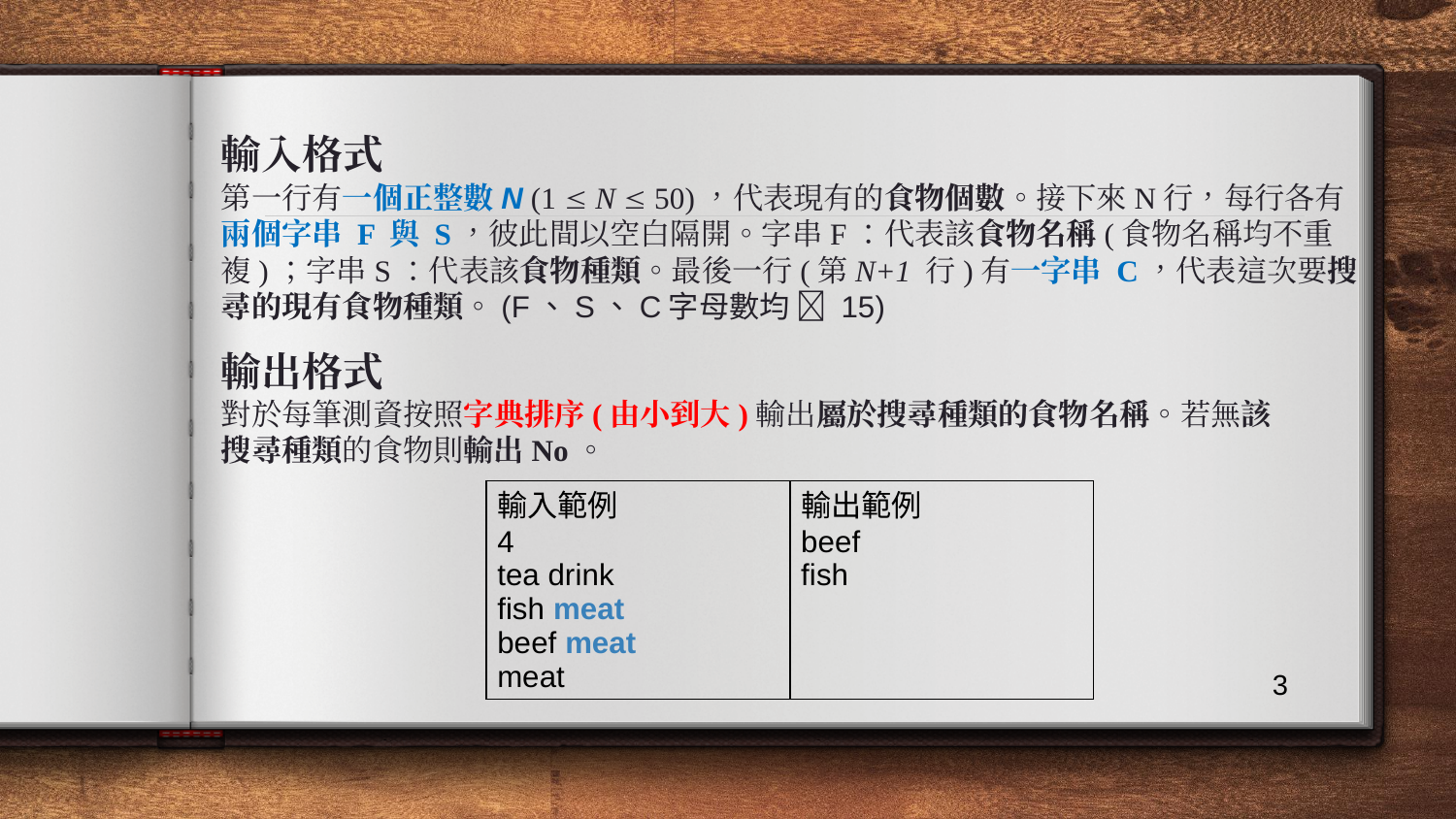

輸入格式
第一行有一個正整數N (1 ≤ N ≤ 50)，代表現有的食物個數。接下來N行，每行各有兩個字串 F 與 S，彼此間以空白隔開。字串F：代表該食物名稱(食物名稱均不重複)；字串S：代表該食物種類。最後一行(第N+1 行)有一字串 C，代表這次要搜尋的現有食物種類。(F、S、C字母數均 ≤ 15)
輸出格式
對於每筆測資按照字典排序(由小到大)輸出屬於搜尋種類的食物名稱。若無該搜尋種類的食物則輸出No。

| 輸入範例 4 tea drink fish meat beef meat meat | 輸出範例 beef fish |
| --- | --- |
3